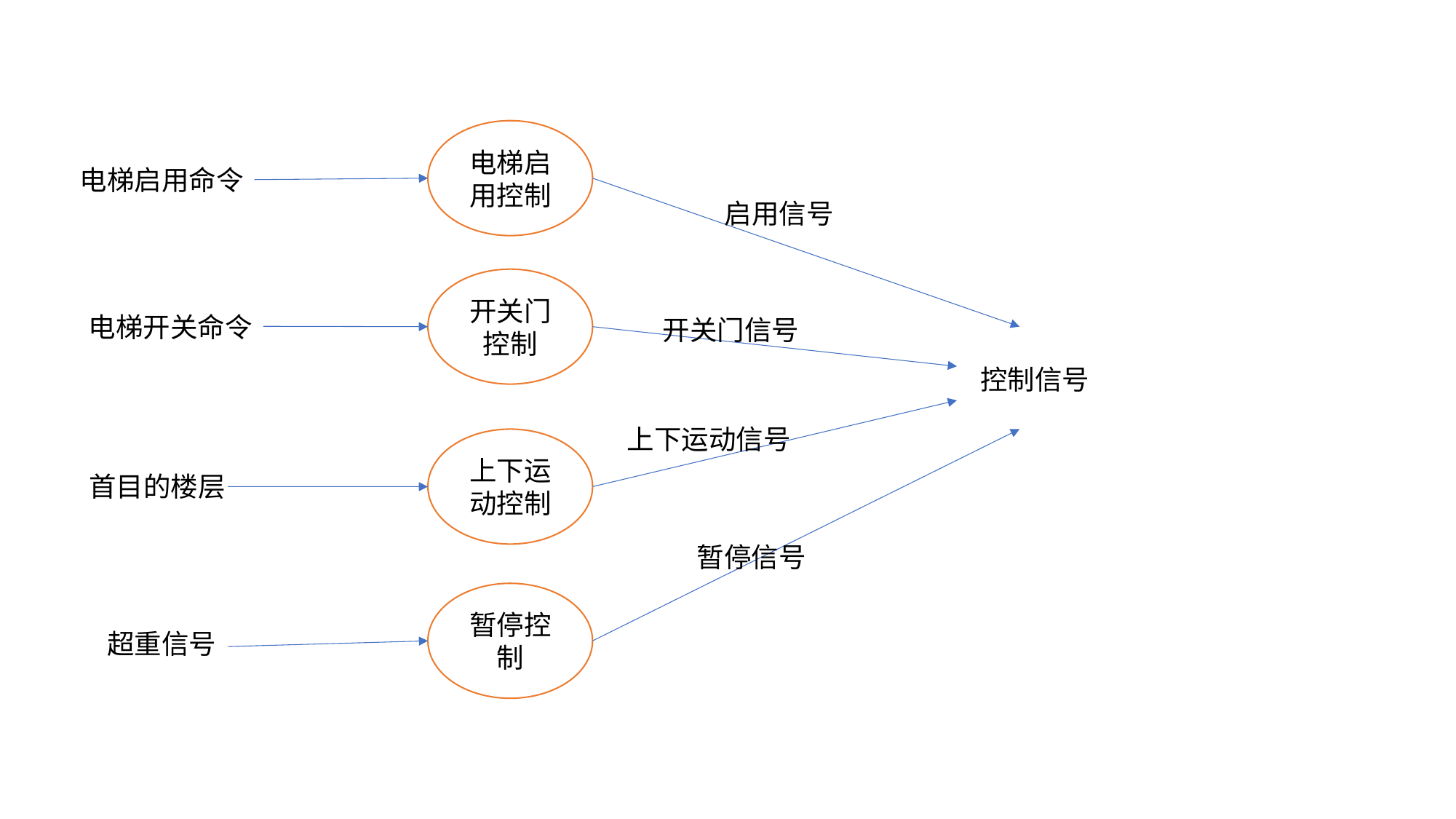

电梯启用控制
电梯启用命令
启用信号
开关门控制
电梯开关命令
开关门信号
控制信号
上下运动信号
上下运动控制
首目的楼层
暂停信号
暂停控制
超重信号